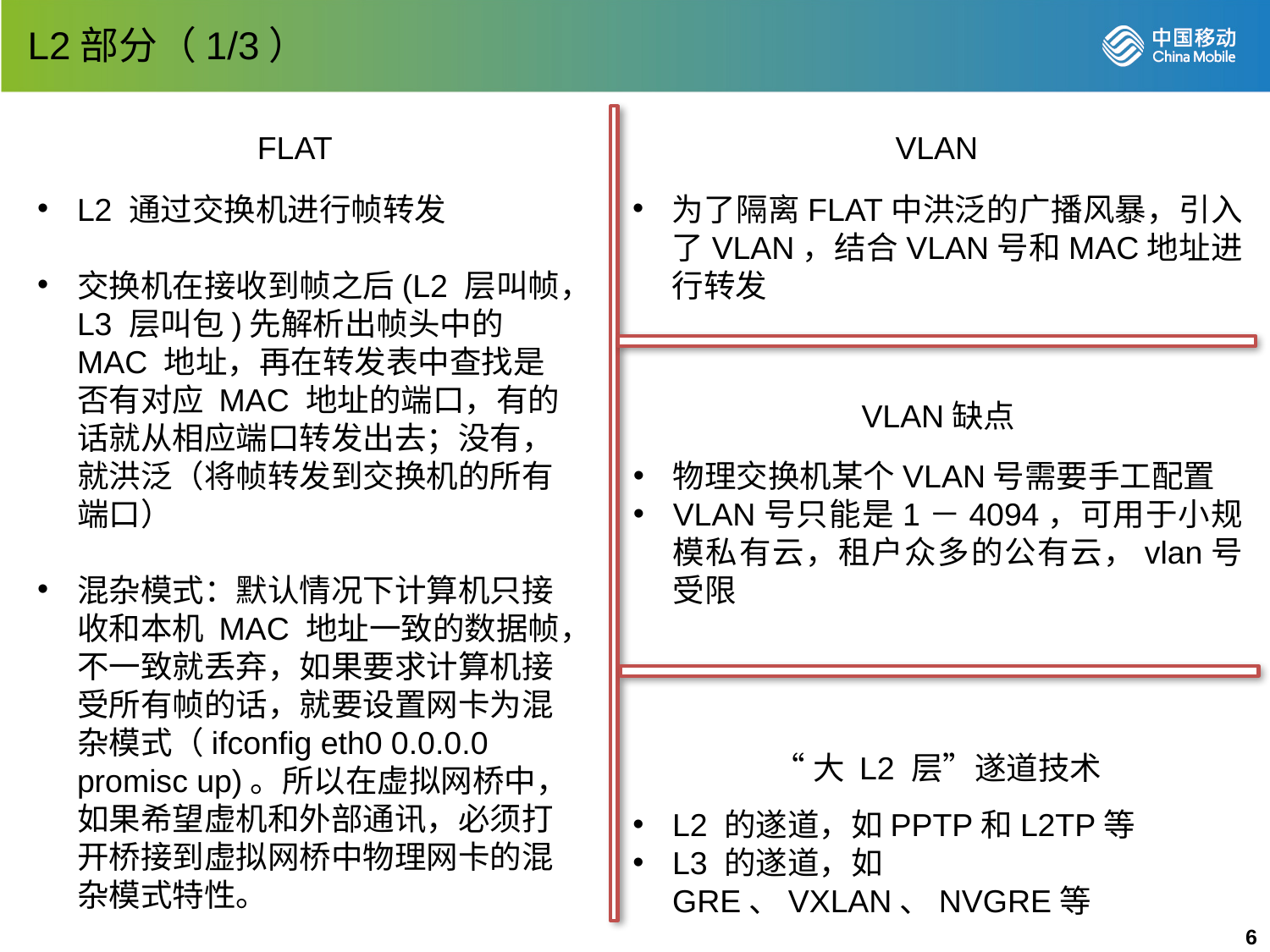

# L2部分（1/3）

FLAT
VLAN
L2 通过交换机进行帧转发

交换机在接收到帧之后(L2 层叫帧，L3 层叫包)先解析出帧头中的 MAC 地址，再在转发表中查找是否有对应 MAC 地址的端口，有的话就从相应端口转发出去；没有，就洪泛（将帧转发到交换机的所有端口）

混杂模式：默认情况下计算机只接收和本机 MAC 地址一致的数据帧，不一致就丢弃，如果要求计算机接受所有帧的话，就要设置网卡为混杂模式（ifconfig eth0 0.0.0.0 promisc up)。所以在虚拟网桥中，如果希望虚机和外部通讯，必须打开桥接到虚拟网桥中物理网卡的混杂模式特性。
为了隔离FLAT中洪泛的广播风暴，引入了VLAN，结合VLAN号和MAC地址进行转发

VLAN缺点
物理交换机某个VLAN号需要手工配置
VLAN号只能是1－4094，可用于小规模私有云，租户众多的公有云，vlan号受限

“大 L2 层”遂道技术
L2 的遂道，如PPTP和L2TP等
L3 的遂道，如GRE、VXLAN、NVGRE等